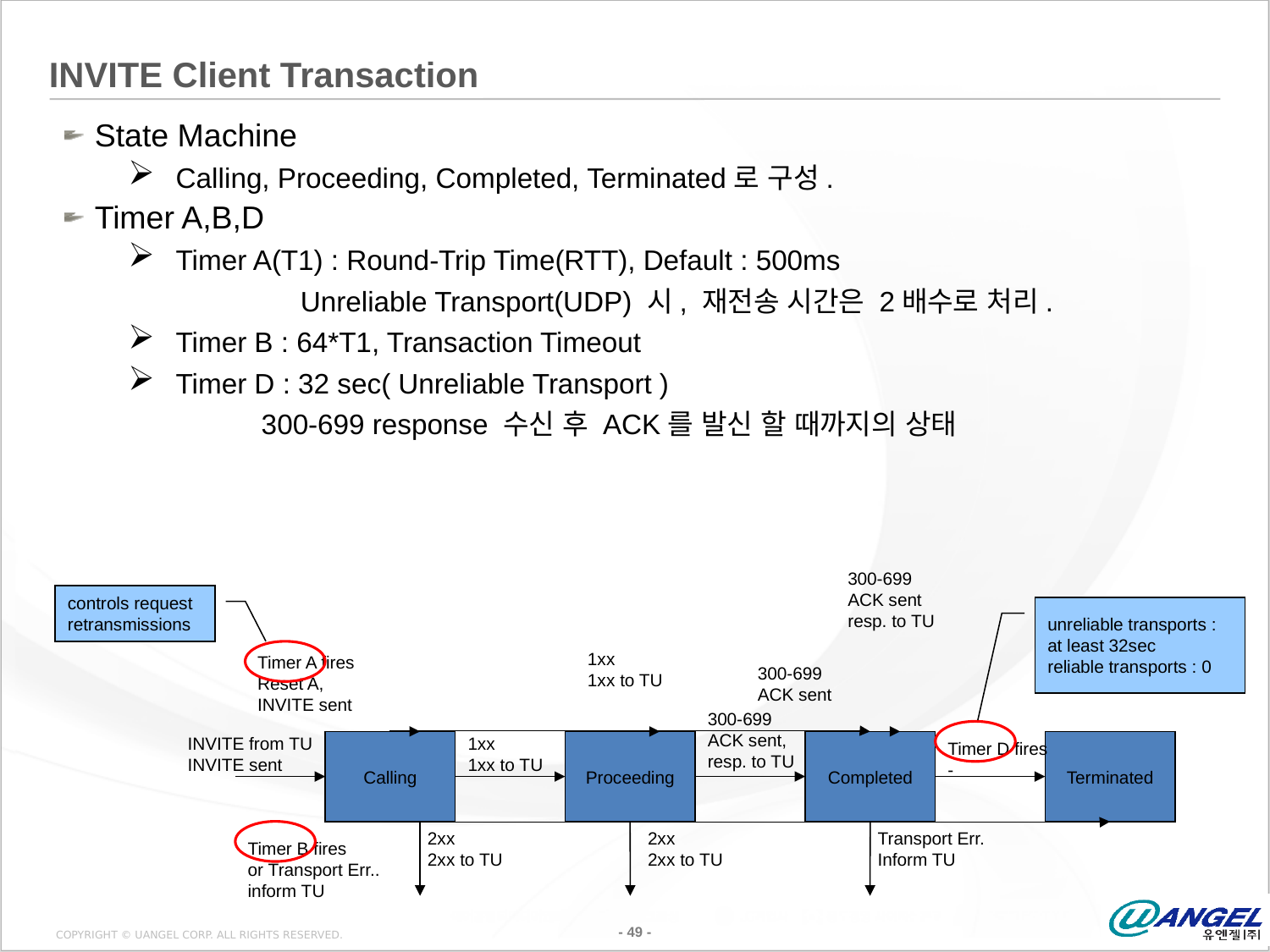

# INVITE Client Transaction
State Machine
Calling, Proceeding, Completed, Terminated로 구성.
Timer A,B,D
Timer A(T1) : Round-Trip Time(RTT), Default : 500ms
                      Unreliable Transport(UDP) 시, 재전송 시간은 2배수로 처리.
Timer B : 64*T1, Transaction Timeout
Timer D : 32 sec( Unreliable Transport )
                 300-699 response 수신 후 ACK를 발신 할 때까지의 상태
300-699
ACK sent
resp. to TU
controls request retransmissions
unreliable transports : at least 32sec
reliable transports : 0

1xx
1xx to TU
Timer A fires
Reset A,
INVITE sent
300-699
ACK sent
300-699
ACK sent,
resp. to TU

INVITE from TU
INVITE sent
1xx
1xx to TU
Calling

Proceeding

Completed

Timer D fires
-
Terminated

2xx
2xx to TU
2xx
2xx to TU
Transport Err.
Inform TU
Timer B fires
or Transport Err..
inform TU